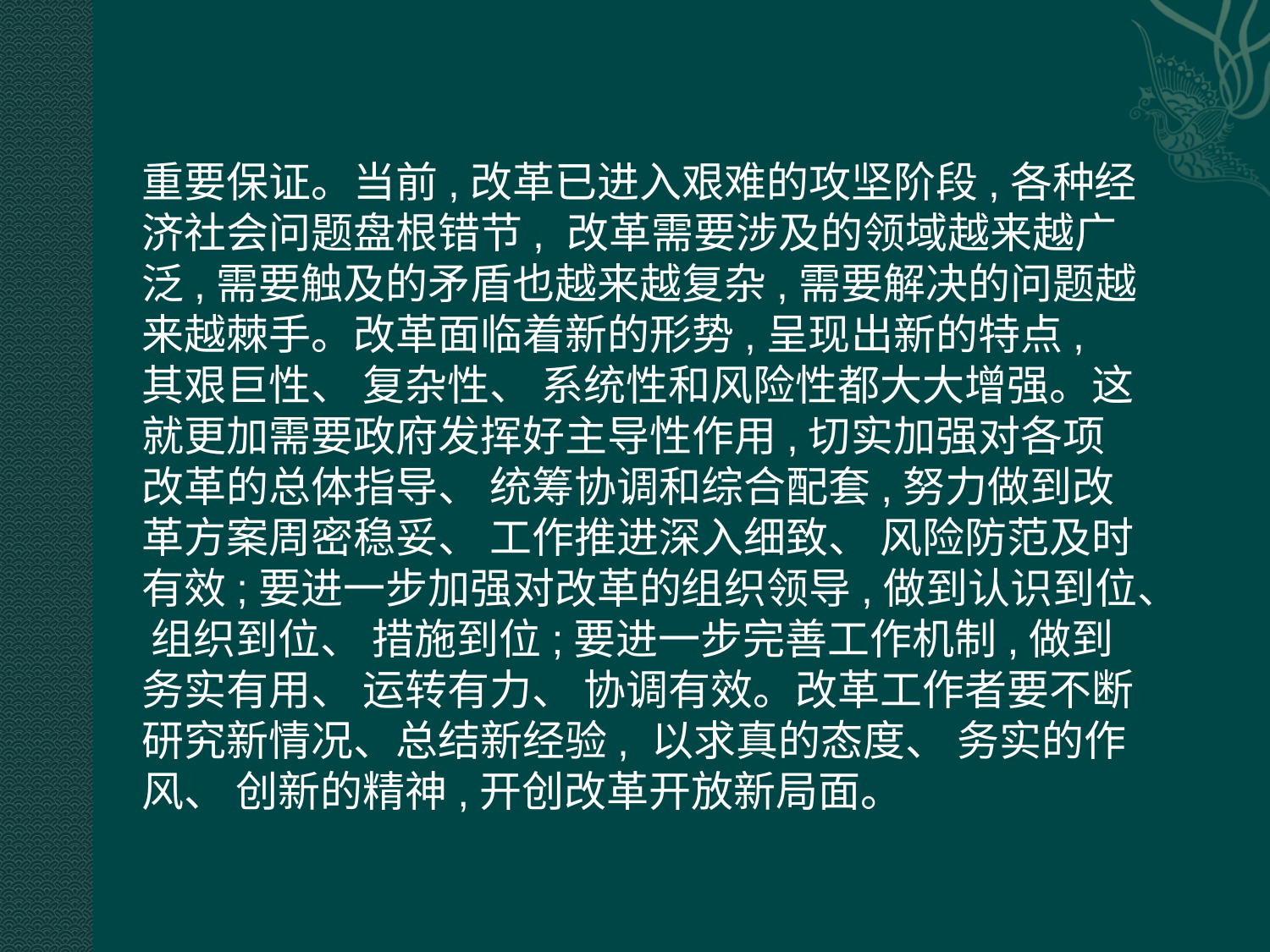

重要保证。当前,改革已进入艰难的攻坚阶段,各种经济社会问题盘根错节, 改革需要涉及的领域越来越广泛,需要触及的矛盾也越来越复杂,需要解决的问题越来越棘手。改革面临着新的形势,呈现出新的特点, 其艰巨性、 复杂性、 系统性和风险性都大大增强。这就更加需要政府发挥好主导性作用,切实加强对各项改革的总体指导、 统筹协调和综合配套,努力做到改革方案周密稳妥、 工作推进深入细致、 风险防范及时有效;要进一步加强对改革的组织领导,做到认识到位、 组织到位、 措施到位;要进一步完善工作机制,做到务实有用、 运转有力、 协调有效。改革工作者要不断研究新情况、总结新经验, 以求真的态度、 务实的作风、 创新的精神,开创改革开放新局面。